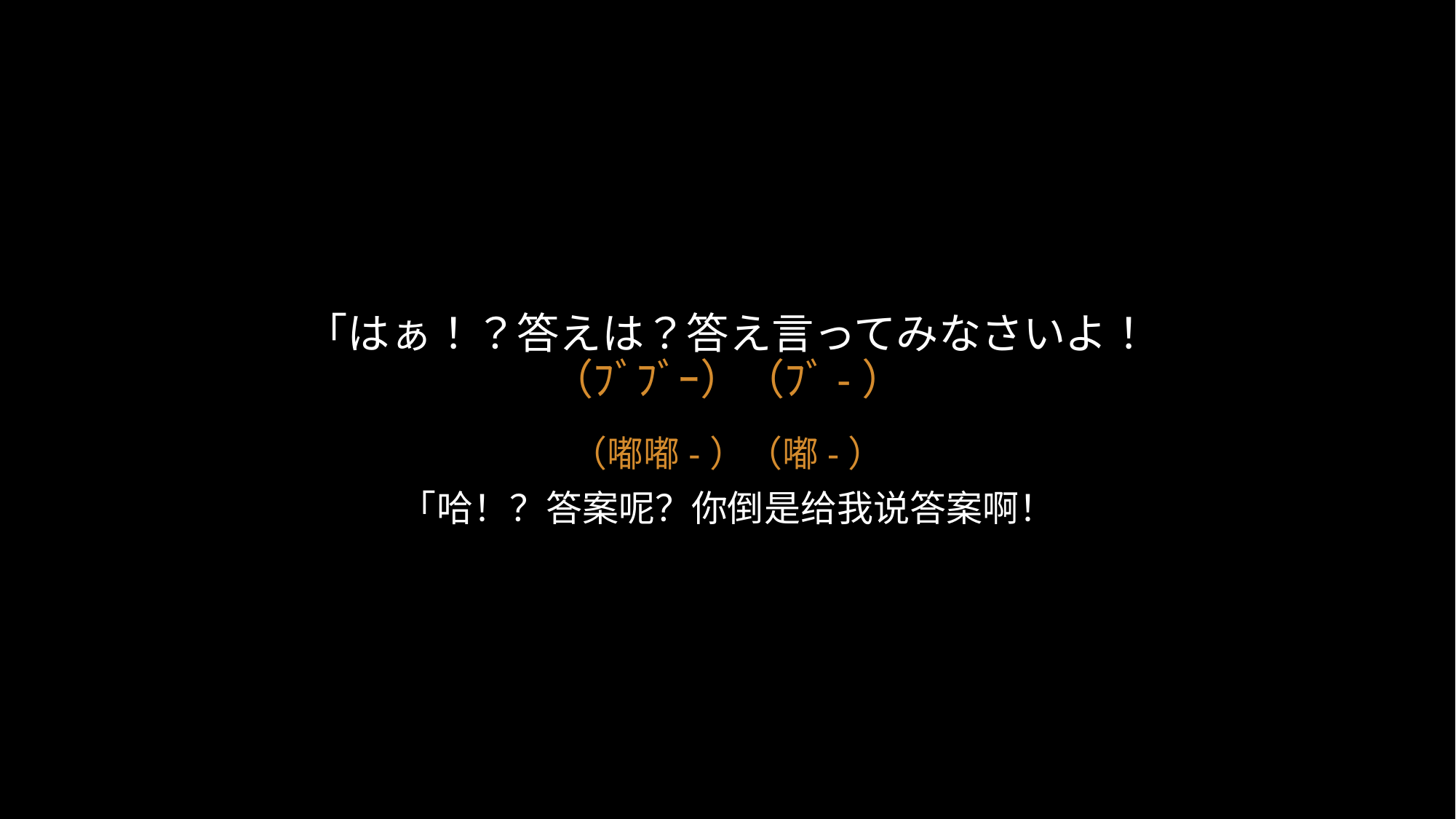

# 「はぁ！？答えは？答え言ってみなさいよ！ （ﾌﾞﾌﾞｰ）（ﾌﾞ-）
（嘟嘟-）（嘟-）
「哈！？答案呢？你倒是给我说答案啊！